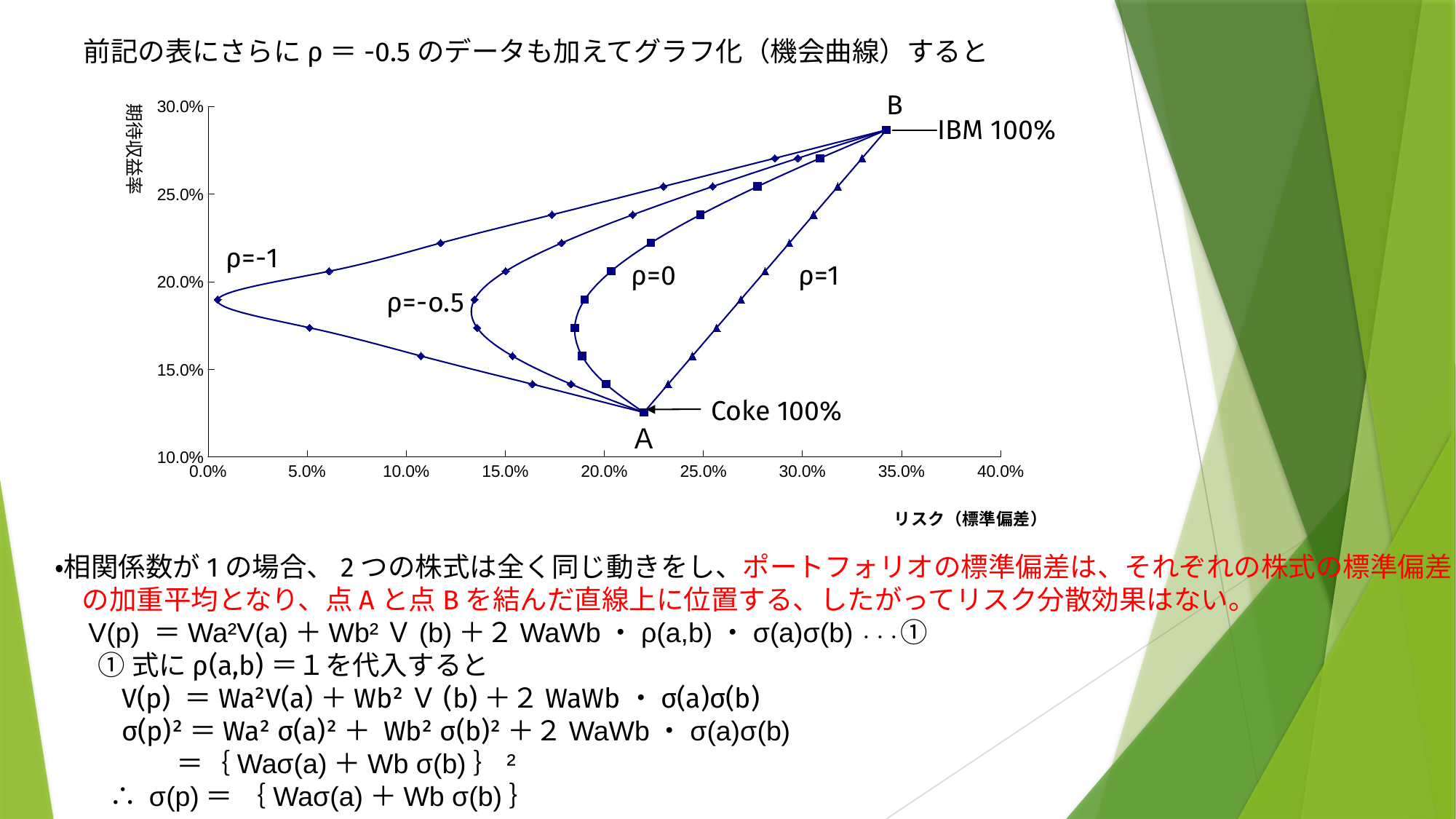

前記の表にさらにρ＝-0.5のデータも加えてグラフ化（機会曲線）すると

### Chart

| Category |  |  |  |  |
|---|---|---|---|---|
IBM 100%
ρ=0
ρ=1
Coke 100%
期待収益率
Ａ
・相関係数が1の場合、2つの株式は全く同じ動きをし、ポートフォリオの標準偏差は、それぞれの株式の標準偏差
　の加重平均となり、点Aと点Bを結んだ直線上に位置する、したがってリスク分散効果はない。
　V(p) ＝Wa²V(a)＋Wb²Ｖ(b)＋２WaWb・ρ(a,b)・σ(a)σ(b)・・・①
       ①式にρ(a,b)＝１を代入すると
　　 V(p) ＝Wa²V(a)＋Wb²Ｖ(b)＋２WaWb・σ(a)σ(b)
　 　σ(p)²＝Wa² σ(a)²＋ Wb² σ(b)²＋２WaWb・σ(a)σ(b)
　　　　  ＝｛Waσ(a)＋Wb σ(b)｝²
　　∴ σ(p)＝ ｛Waσ(a)＋Wb σ(b)｝